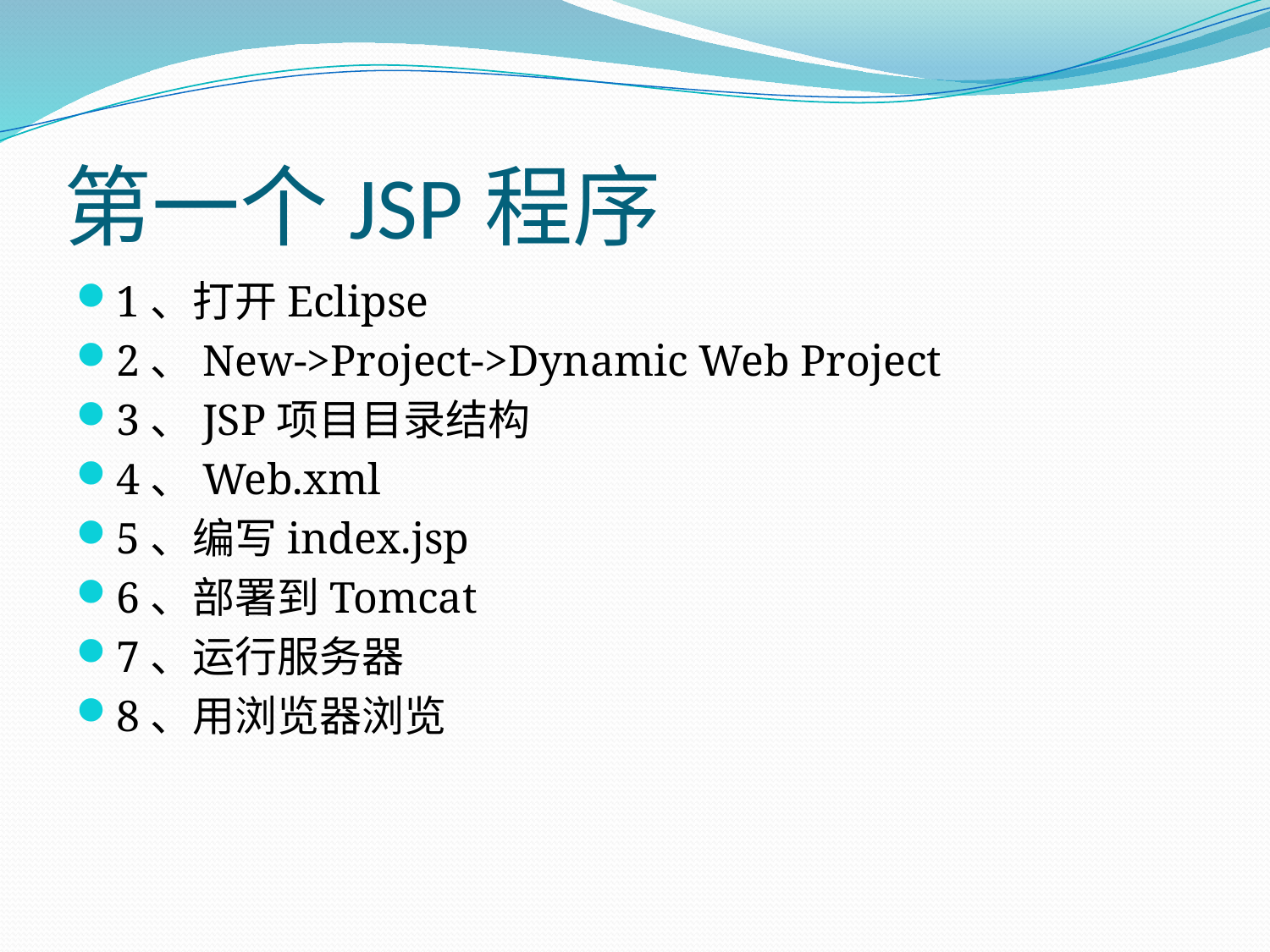

# 第一个JSP程序
1、打开Eclipse
2、New->Project->Dynamic Web Project
3、JSP项目目录结构
4、Web.xml
5、编写index.jsp
6、部署到Tomcat
7、运行服务器
8、用浏览器浏览